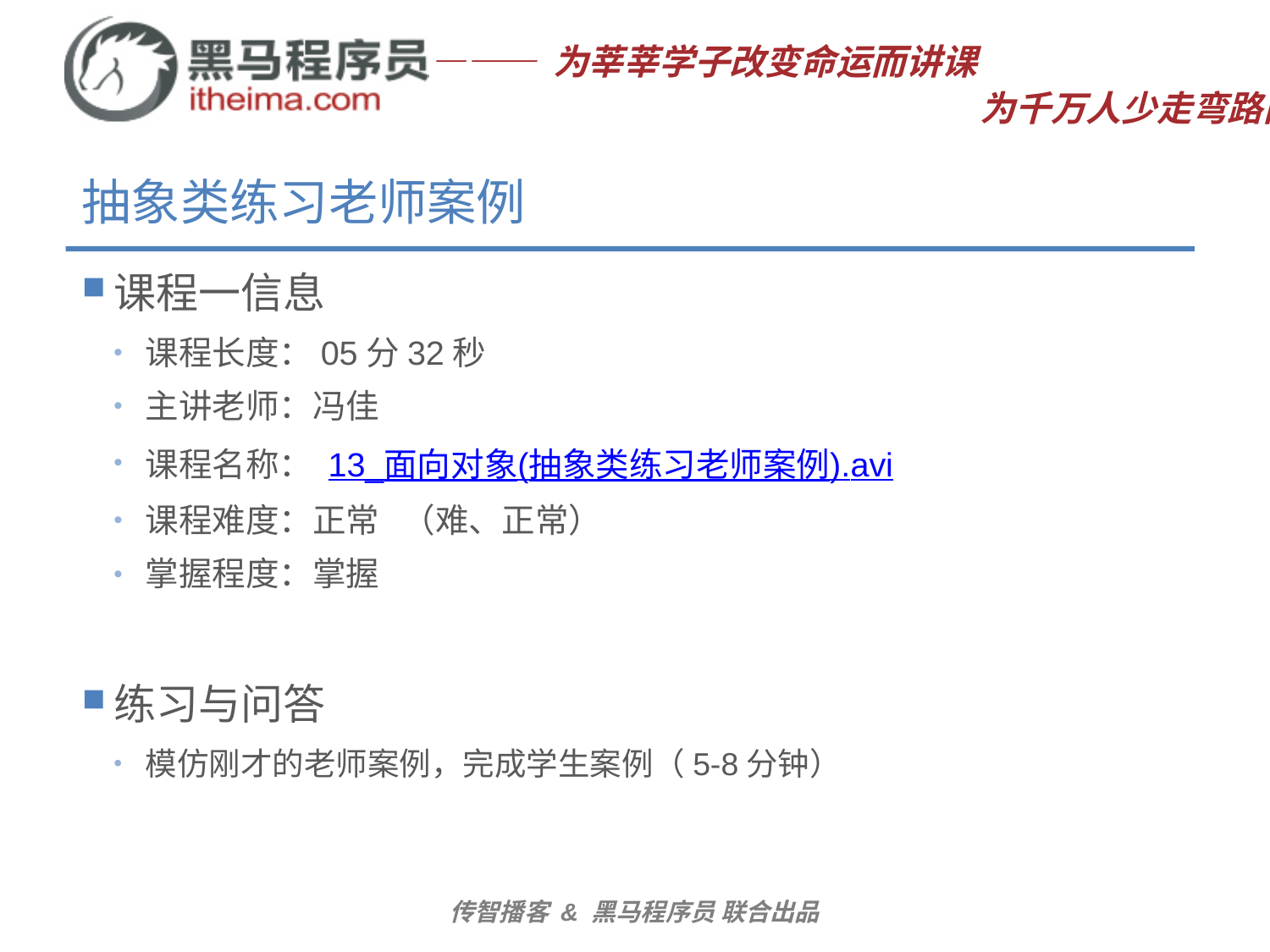

# 抽象类练习老师案例
课程一信息
课程长度：05分32秒
主讲老师：冯佳
课程名称： 13_面向对象(抽象类练习老师案例).avi
课程难度：正常   （难、正常）
掌握程度：掌握

练习与问答
模仿刚才的老师案例，完成学生案例（5-8分钟）